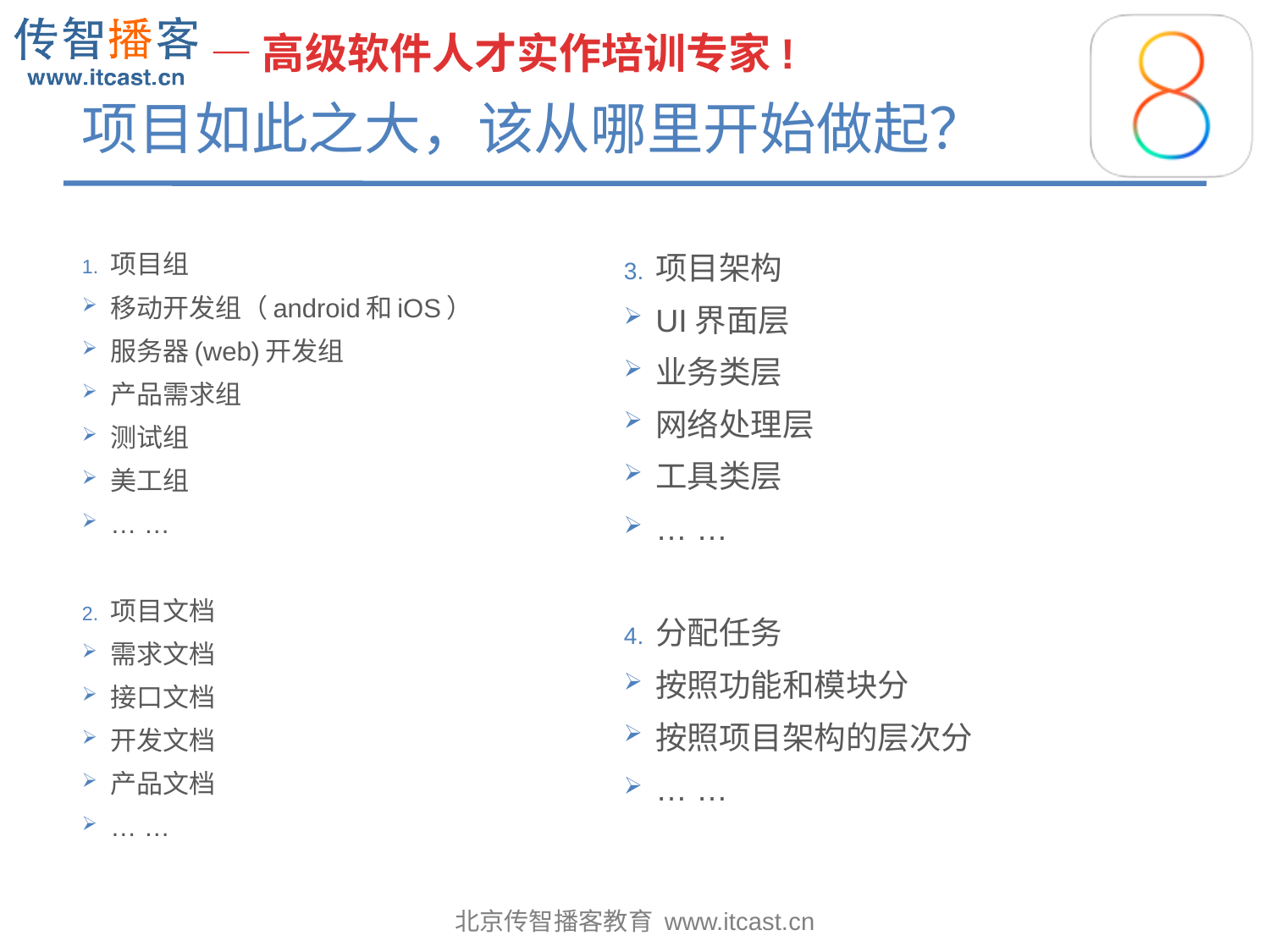

# 项目如此之大，该从哪里开始做起？
项目组
移动开发组（android和iOS）
服务器(web)开发组
产品需求组
测试组
美工组
… …

项目文档
需求文档
接口文档
开发文档
产品文档
… …

项目架构
UI界面层
业务类层
网络处理层
工具类层
… …

分配任务
按照功能和模块分
按照项目架构的层次分
… …